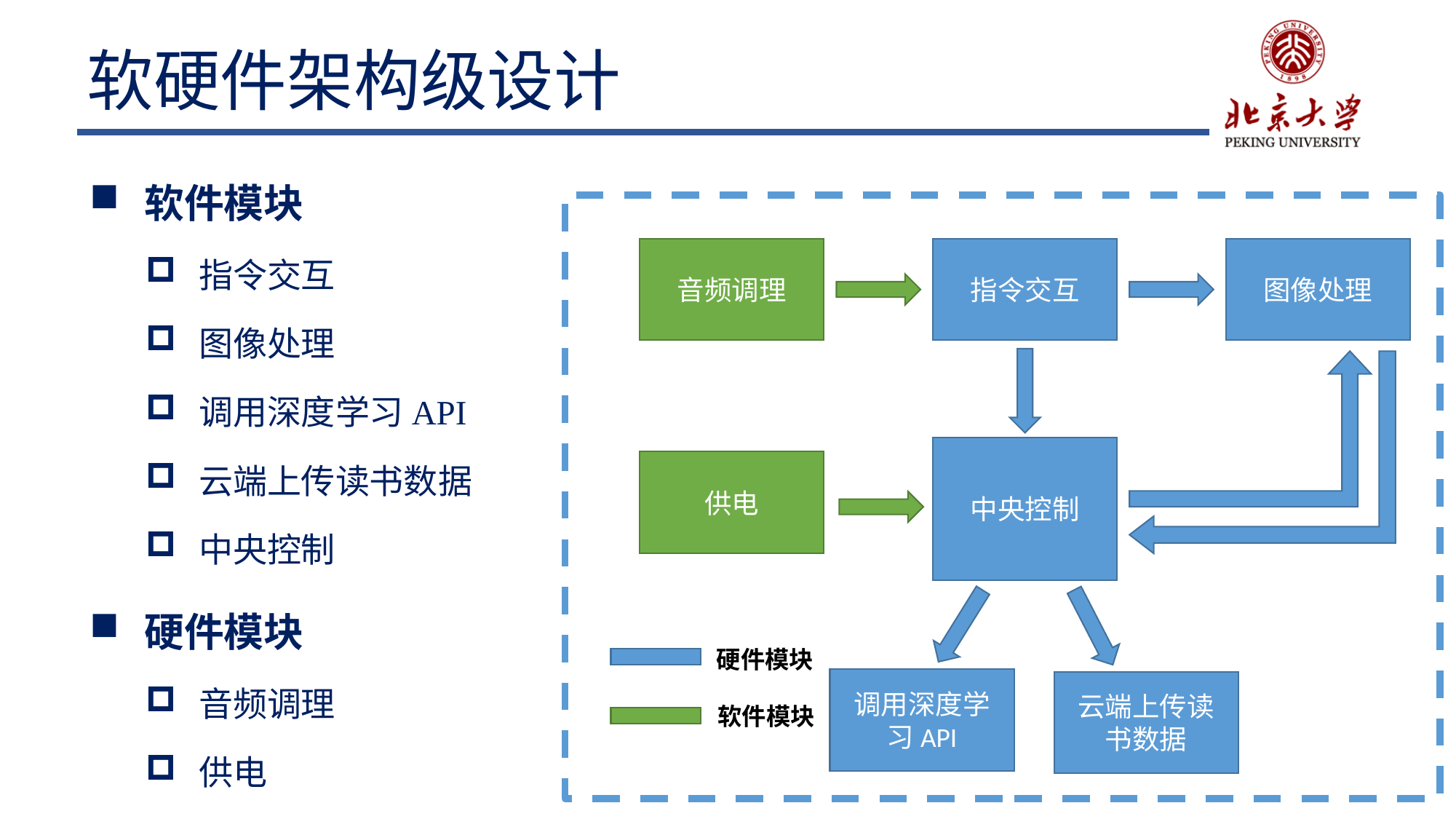

# 软硬件架构级设计
软件模块
指令交互
图像处理
调用深度学习API
云端上传读书数据
中央控制
硬件模块
音频调理
供电

音频调理
指令交互
图像处理

中央控制
供电

硬件模块

调用深度学习API
云端上传读书数据
软件模块